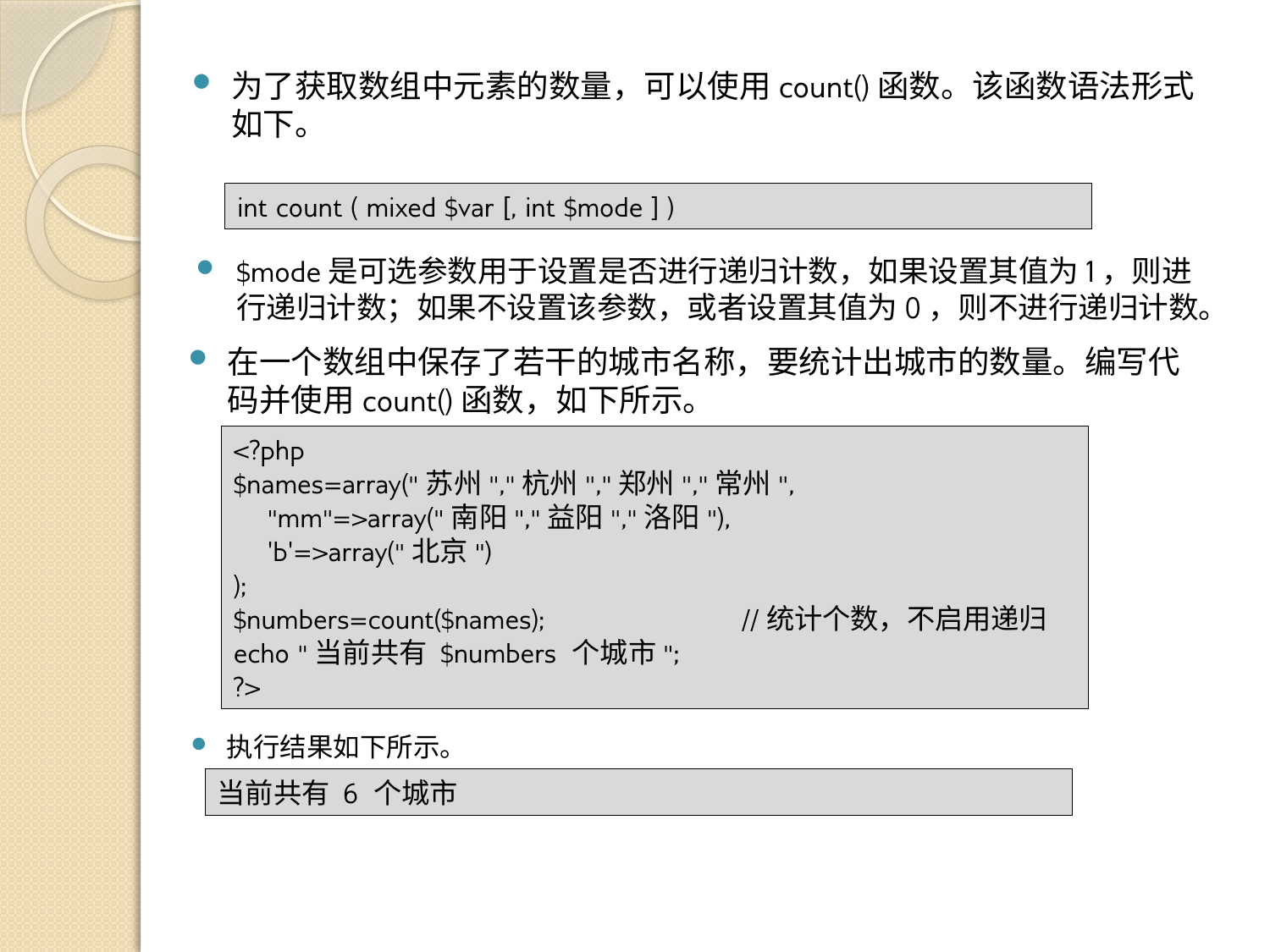

为了获取数组中元素的数量，可以使用count()函数。该函数语法形式如下。
int count ( mixed $var [, int $mode ] )
$mode是可选参数用于设置是否进行递归计数，如果设置其值为1，则进行递归计数；如果不设置该参数，或者设置其值为0，则不进行递归计数。
在一个数组中保存了若干的城市名称，要统计出城市的数量。编写代码并使用count()函数，如下所示。
<?php
$names=array("苏州","杭州","郑州","常州",
    "mm"=>array("南阳","益阳","洛阳"),
    'b'=>array("北京")
);
$numbers=count($names); 		//统计个数，不启用递归
echo "当前共有 $numbers 个城市";
?>
执行结果如下所示。
当前共有 6 个城市